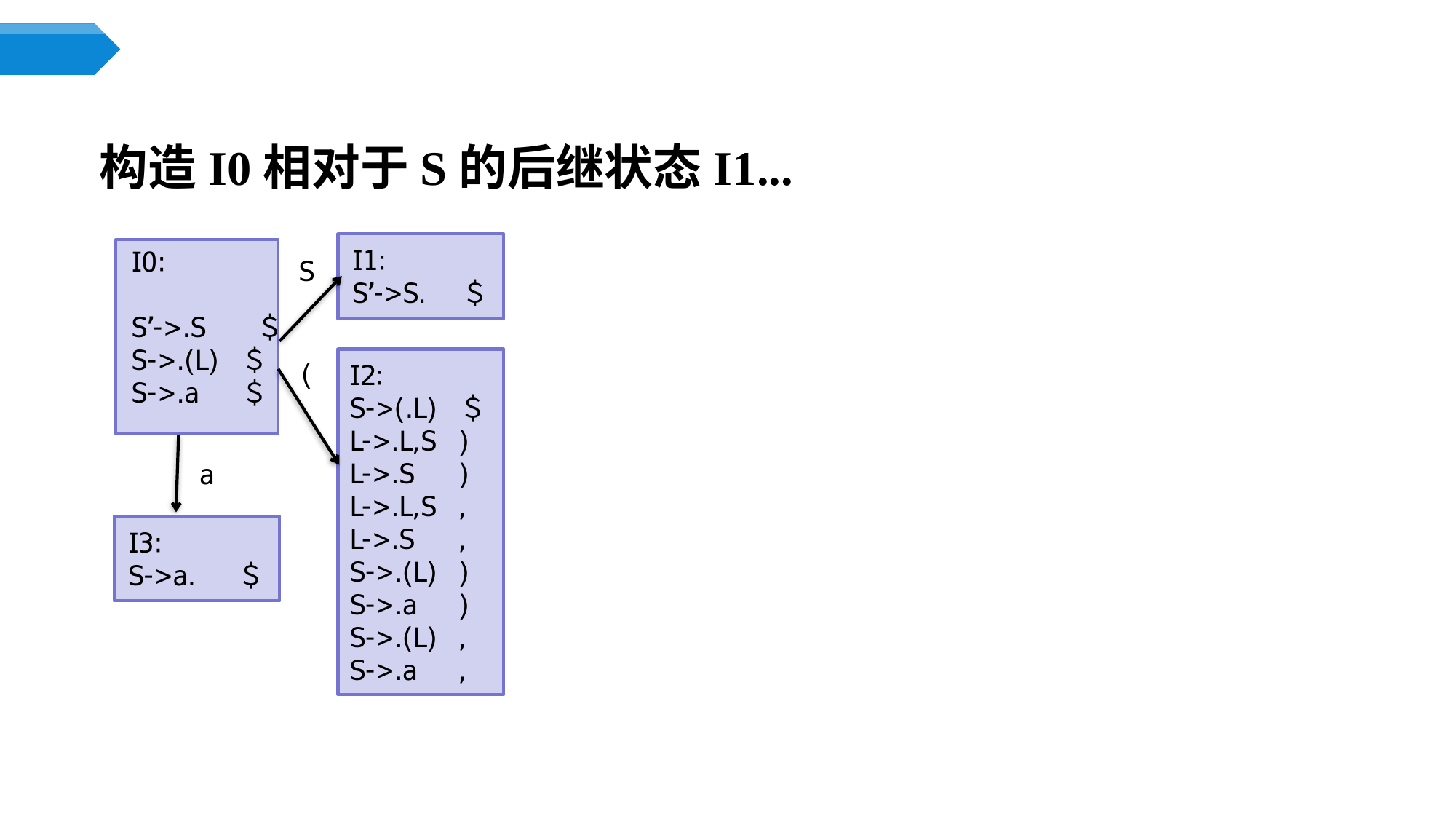

#
构造I0相对于S的后继状态I1...

I1:
S’->S.	＄

I0:

S’->.S	 ＄
S->.(L)	＄
S->.a	＄
S

(
I2:
S->(.L)	＄
L->.L,S	)
L->.S	)
L->.L,S	,
L->.S	,
S->.(L)	)
S->.a	)
S->.(L)	,
S->.a	,
a

I3:
S->a.	＄